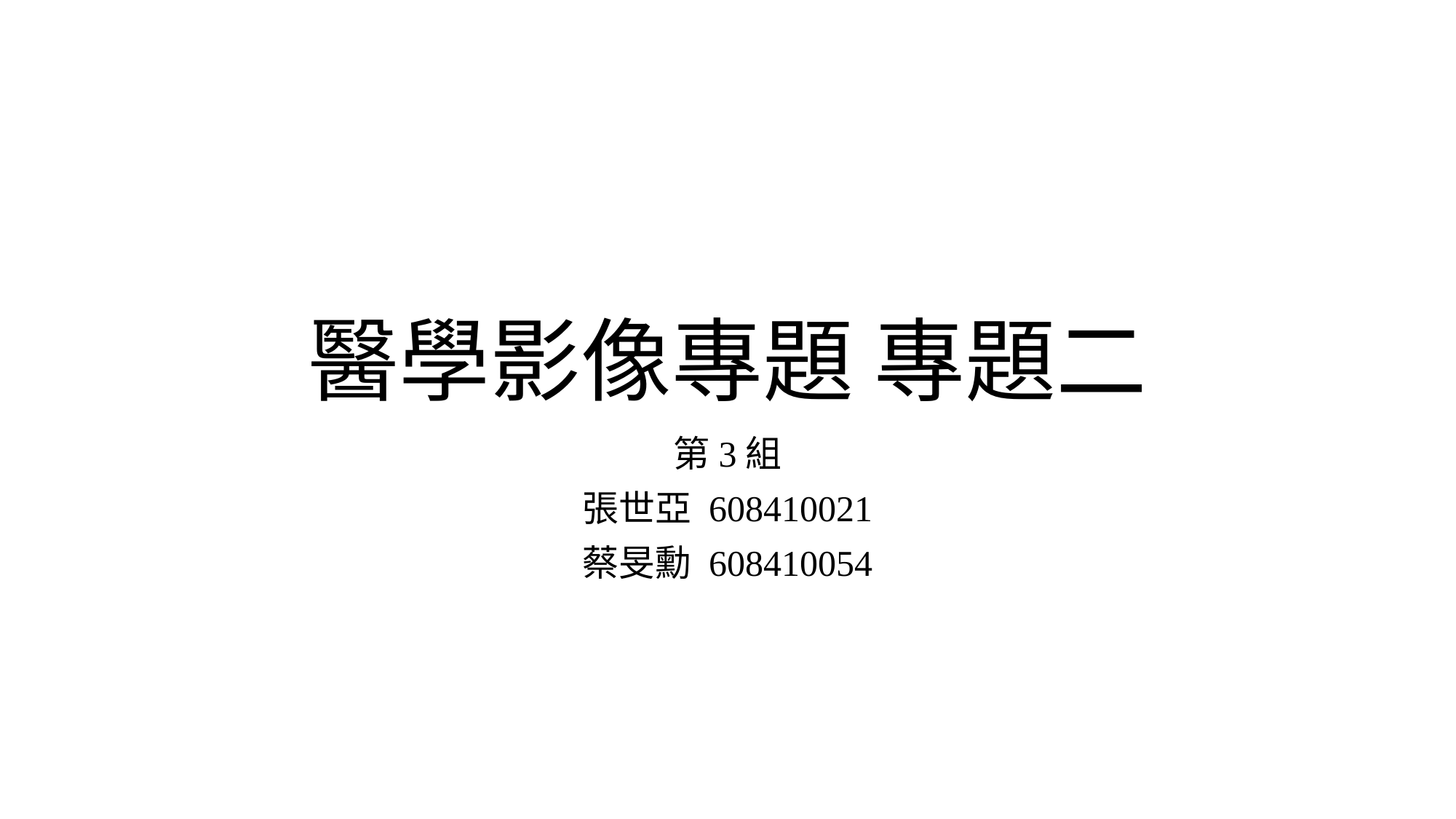

# 醫學影像專題 專題二
第3組
張世亞 608410021
蔡旻勳 608410054